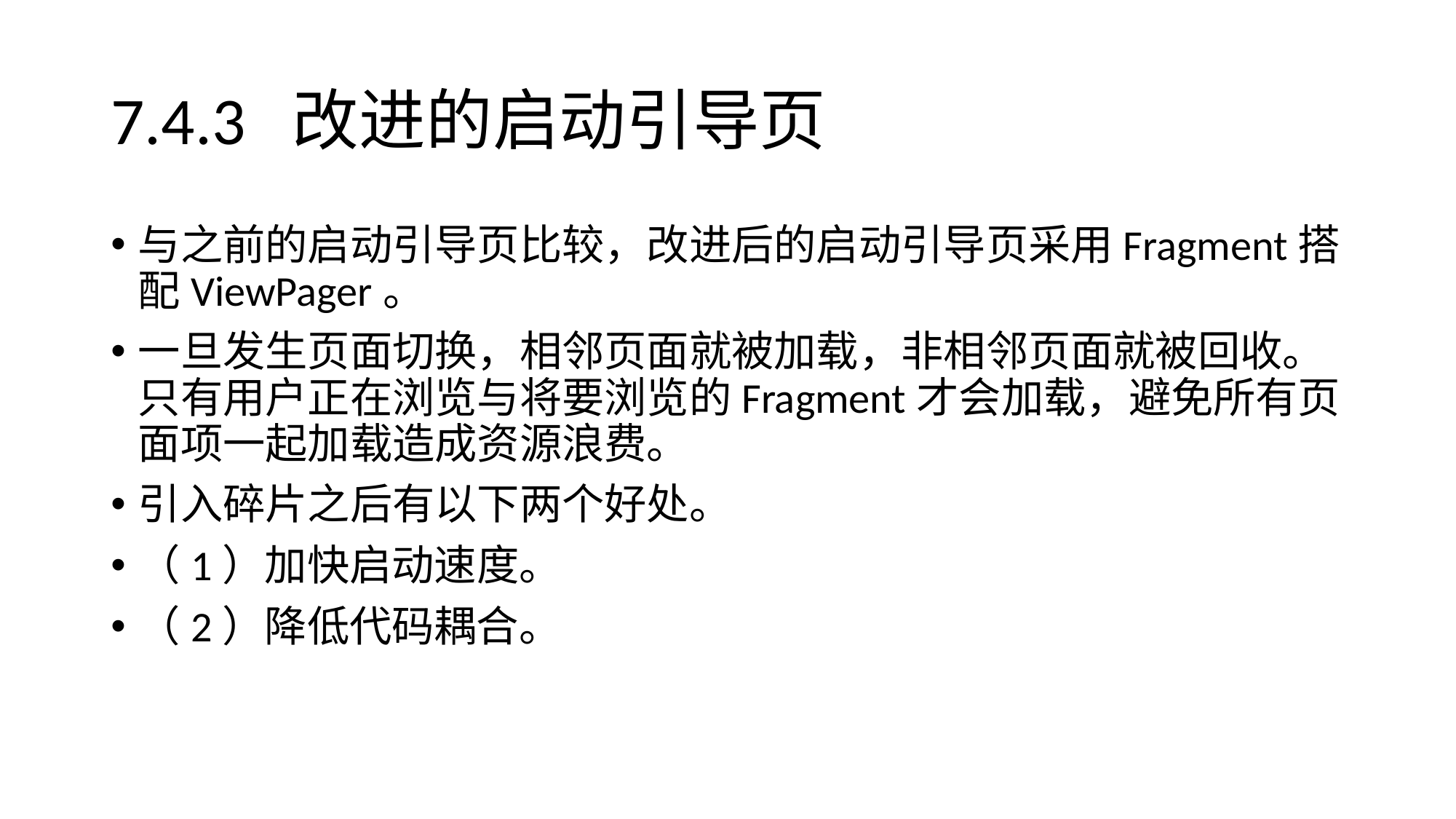

# 7.4.3  改进的启动引导页
与之前的启动引导页比较，改进后的启动引导页采用Fragment搭配ViewPager。
一旦发生页面切换，相邻页面就被加载，非相邻页面就被回收。只有用户正在浏览与将要浏览的Fragment才会加载，避免所有页面项一起加载造成资源浪费。
引入碎片之后有以下两个好处。
（1）加快启动速度。
（2）降低代码耦合。